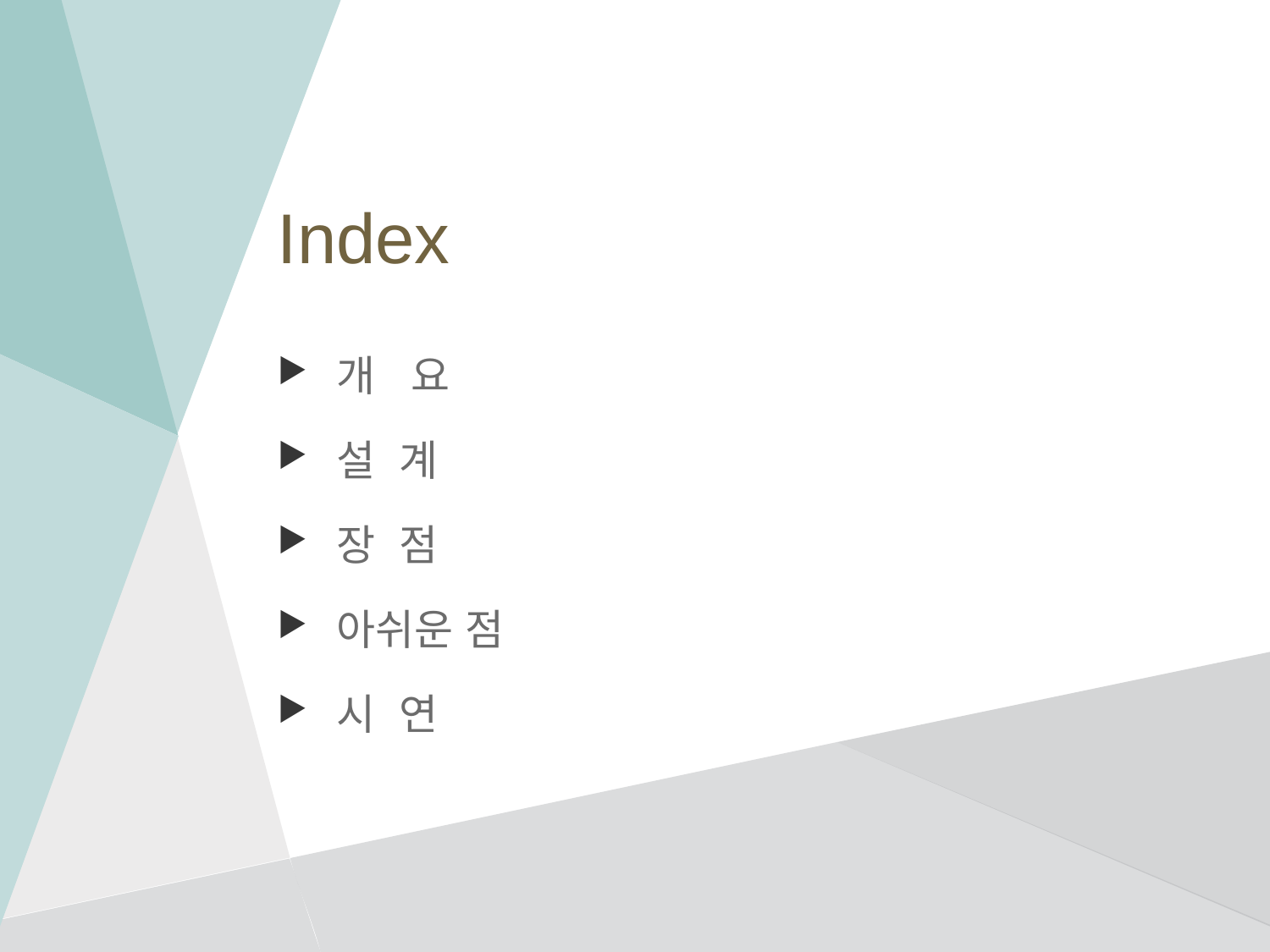

# Index
 개   요
 설  계
 장  점
 아쉬운 점
 시  연